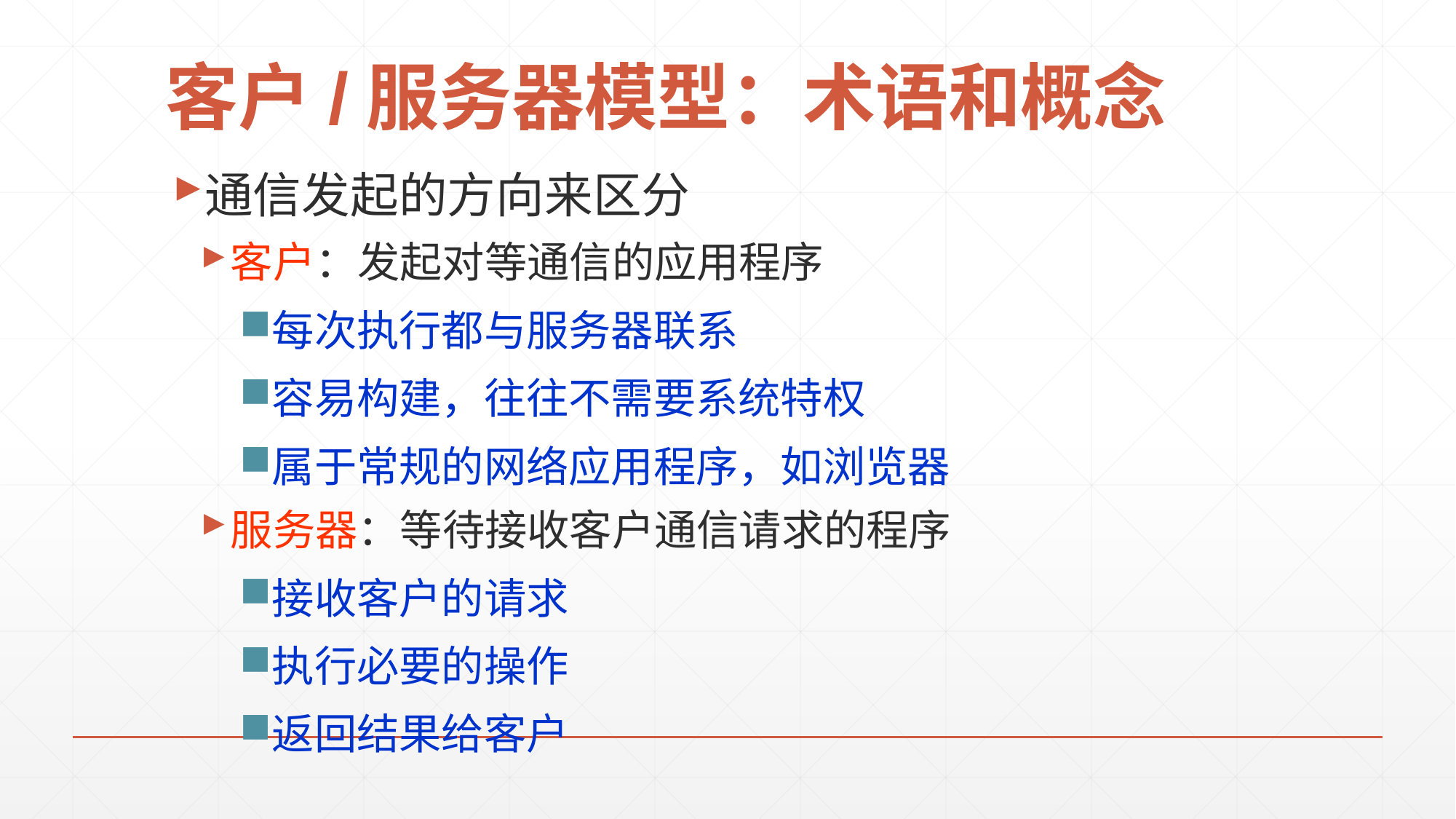

# 客户/服务器模型：术语和概念
通信发起的方向来区分
客户：发起对等通信的应用程序
每次执行都与服务器联系
容易构建，往往不需要系统特权
属于常规的网络应用程序，如浏览器
服务器：等待接收客户通信请求的程序
接收客户的请求
执行必要的操作
返回结果给客户